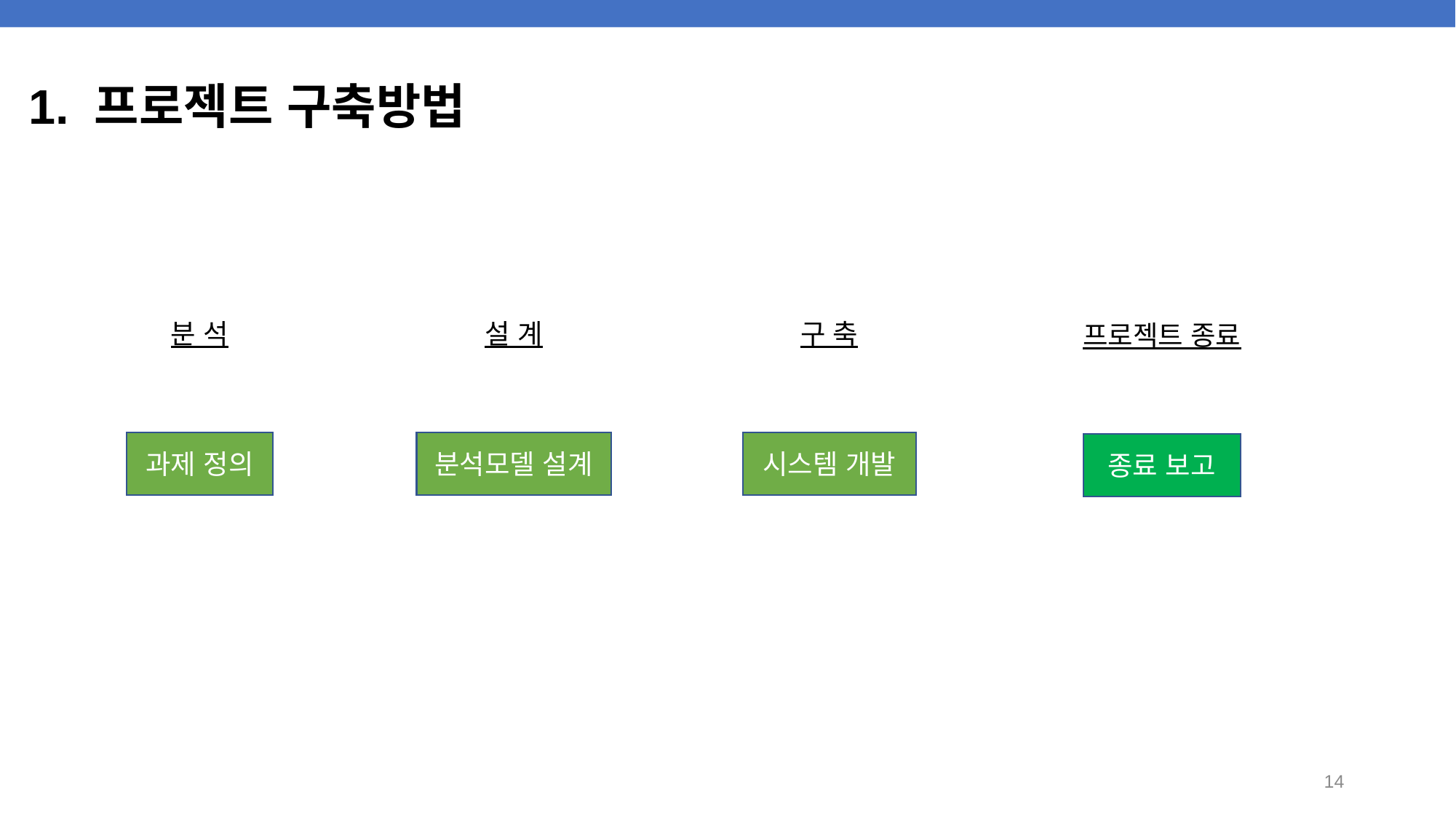

# 1. 프로젝트 구축방법
분 석
설 계
구 축
프로젝트 종료
과제 정의
분석모델 설계
시스템 개발
종료 보고
14